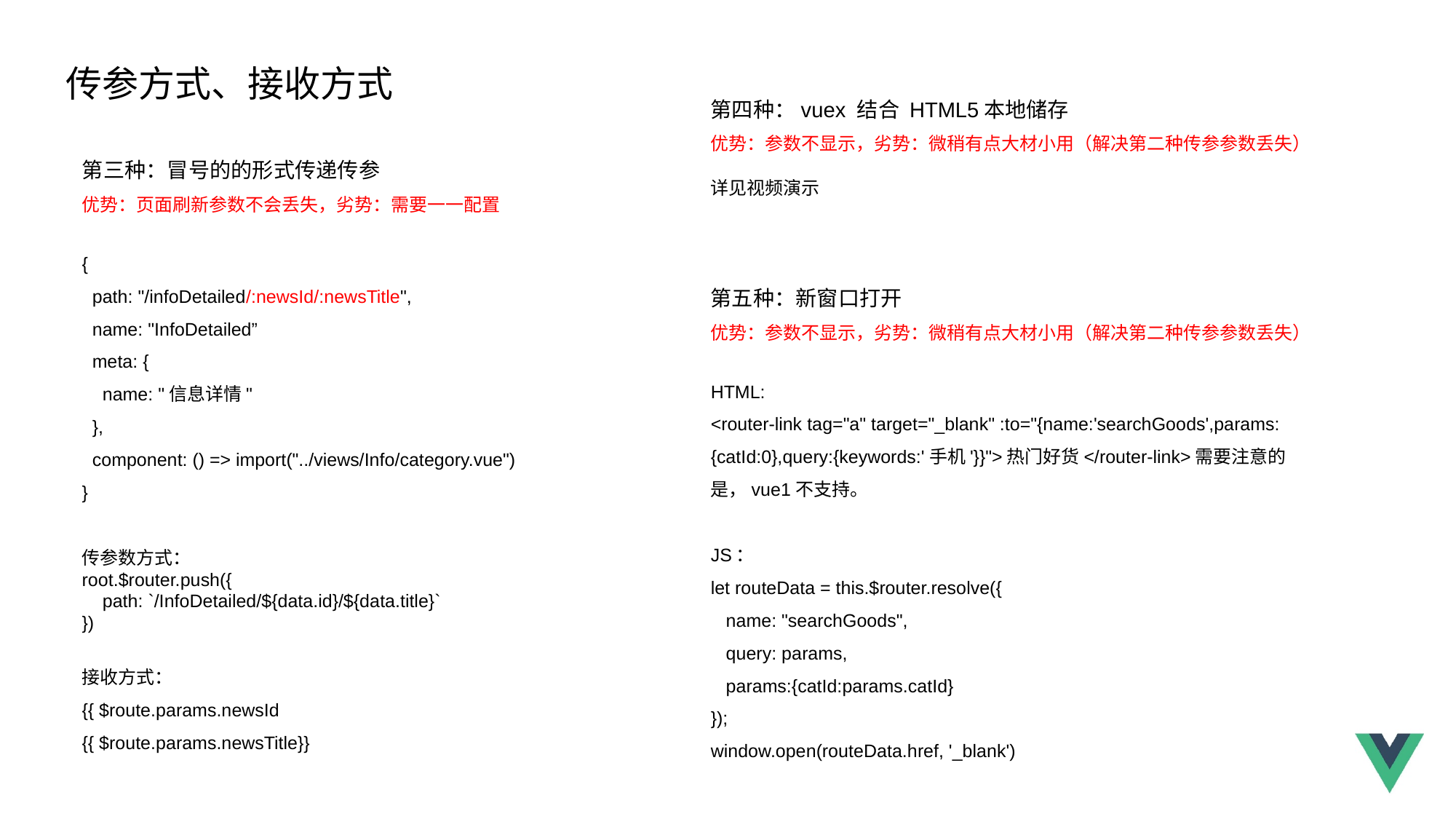

传参方式、接收方式
第四种：vuex 结合 HTML5本地储存
优势：参数不显示，劣势：微稍有点大材小用（解决第二种传参参数丢失）
第三种：冒号的的形式传递传参
优势：页面刷新参数不会丢失，劣势：需要一一配置
详见视频演示
{
  path: "/infoDetailed/:newsId/:newsTitle",
  name: "InfoDetailed”
  meta: {
    name: "信息详情"
  },
  component: () => import("../views/Info/category.vue")
}

传参数方式：
root.$router.push({
    path: `/InfoDetailed/${data.id}/${data.title}`
})

接收方式：
{{ $route.params.newsId
{{ $route.params.newsTitle}}
第五种：新窗口打开
优势：参数不显示，劣势：微稍有点大材小用（解决第二种传参参数丢失）
HTML:
<router-link tag="a" target="_blank" :to="{name:'searchGoods',params:{catId:0},query:{keywords:'手机'}}">热门好货</router-link>需要注意的是，vue1不支持。

JS：
let routeData = this.$router.resolve({
   name: "searchGoods",
   query: params,
   params:{catId:params.catId}
});
window.open(routeData.href, '_blank')